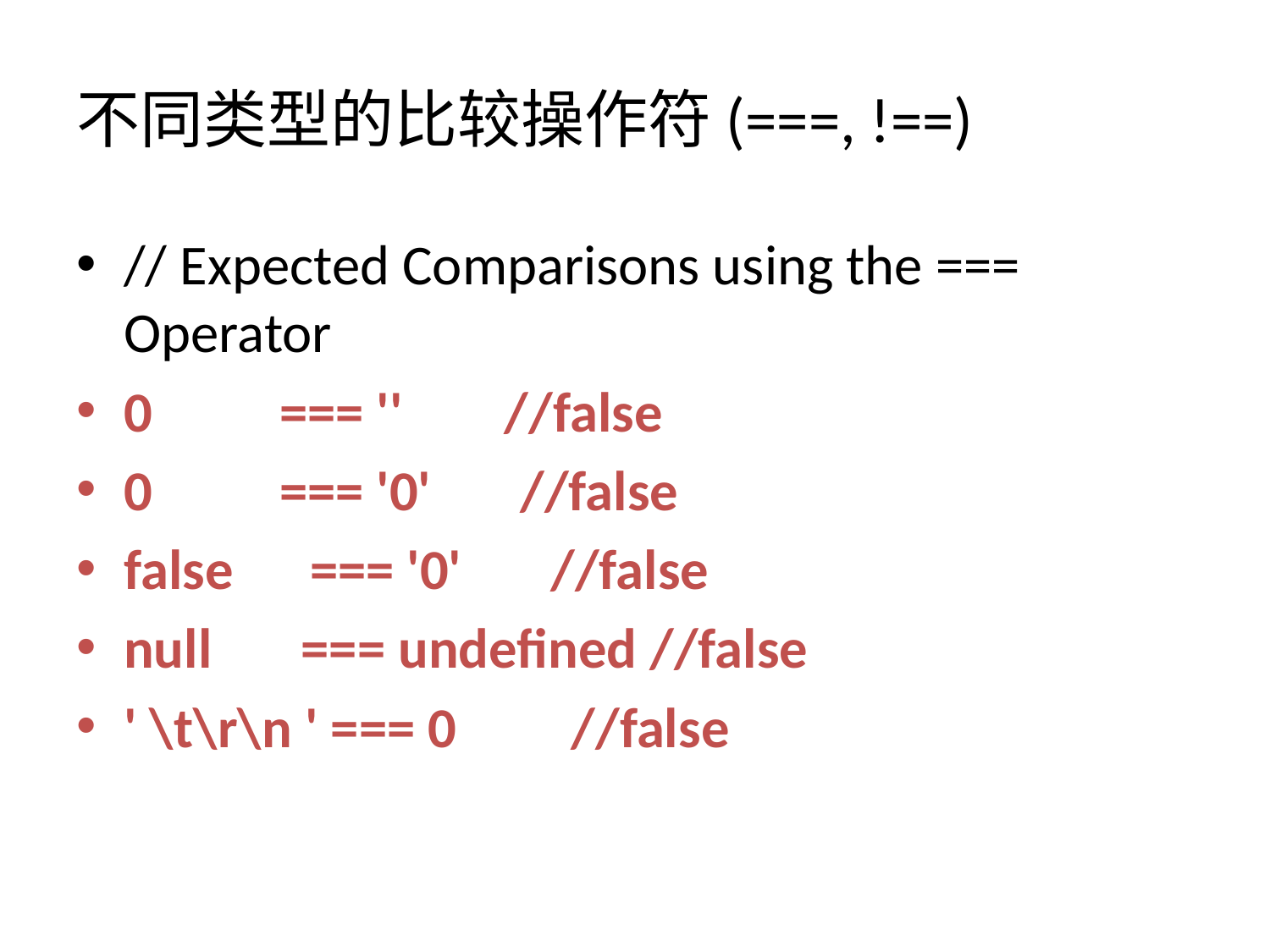

# 不同类型的比较操作符(===, !==)
// Expected Comparisons using the === Operator
0          === ''        //false
0          === '0'       //false
false      === '0'       //false
null       === undefined //false
' \t\r\n ' === 0         //false